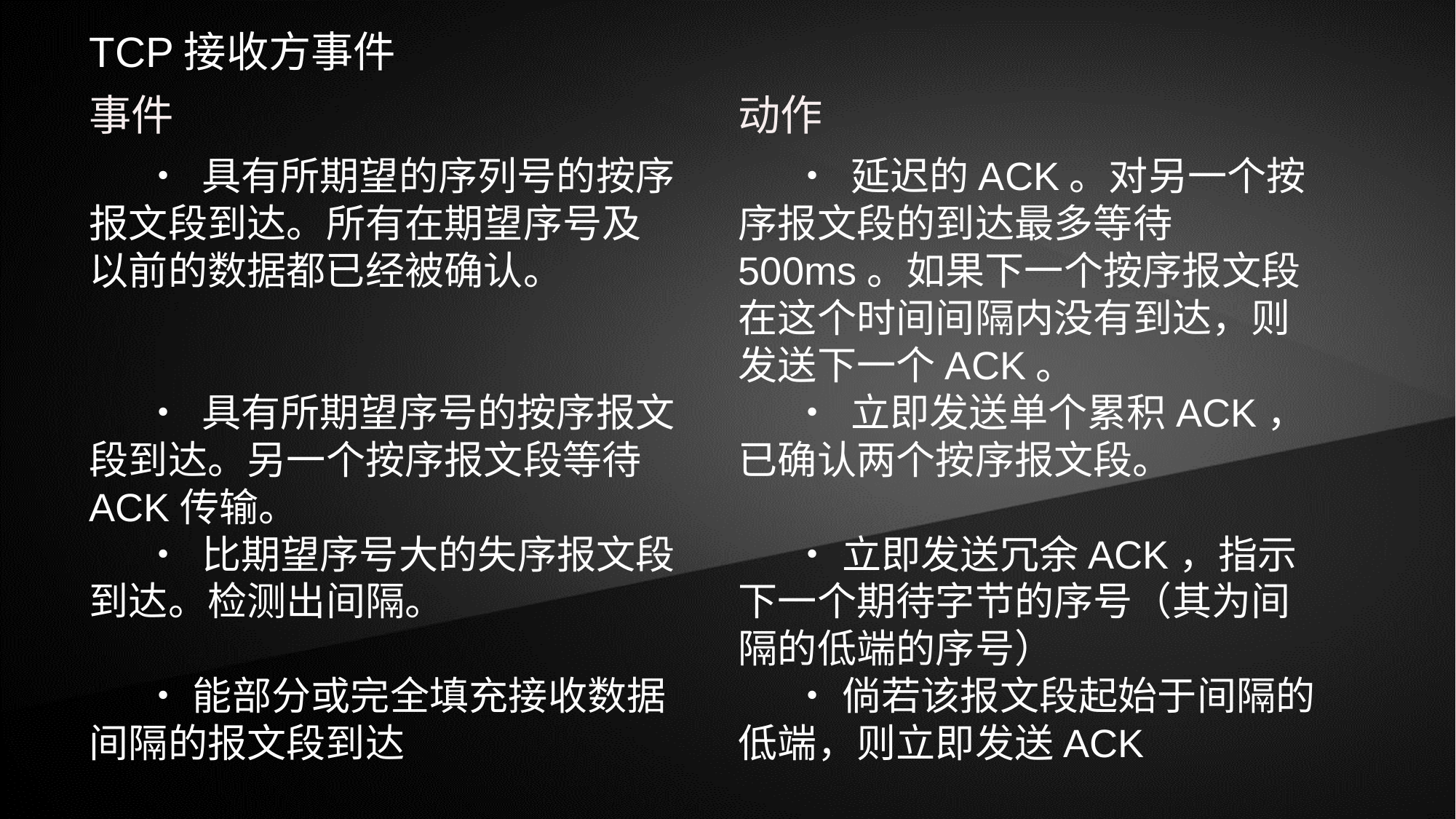

TCP接收方事件
事件
动作
• 具有所期望的序列号的按序报文段到达。所有在期望序号及以前的数据都已经被确认。

• 具有所期望序号的按序报文段到达。另一个按序报文段等待ACK传输。
• 比期望序号大的失序报文段到达。检测出间隔。

•能部分或完全填充接收数据间隔的报文段到达
• 延迟的ACK。对另一个按序报文段的到达最多等待500ms。如果下一个按序报文段在这个时间间隔内没有到达，则发送下一个ACK。
• 立即发送单个累积ACK，已确认两个按序报文段。

•立即发送冗余ACK，指示下一个期待字节的序号（其为间隔的低端的序号）
•倘若该报文段起始于间隔的低端，则立即发送ACK